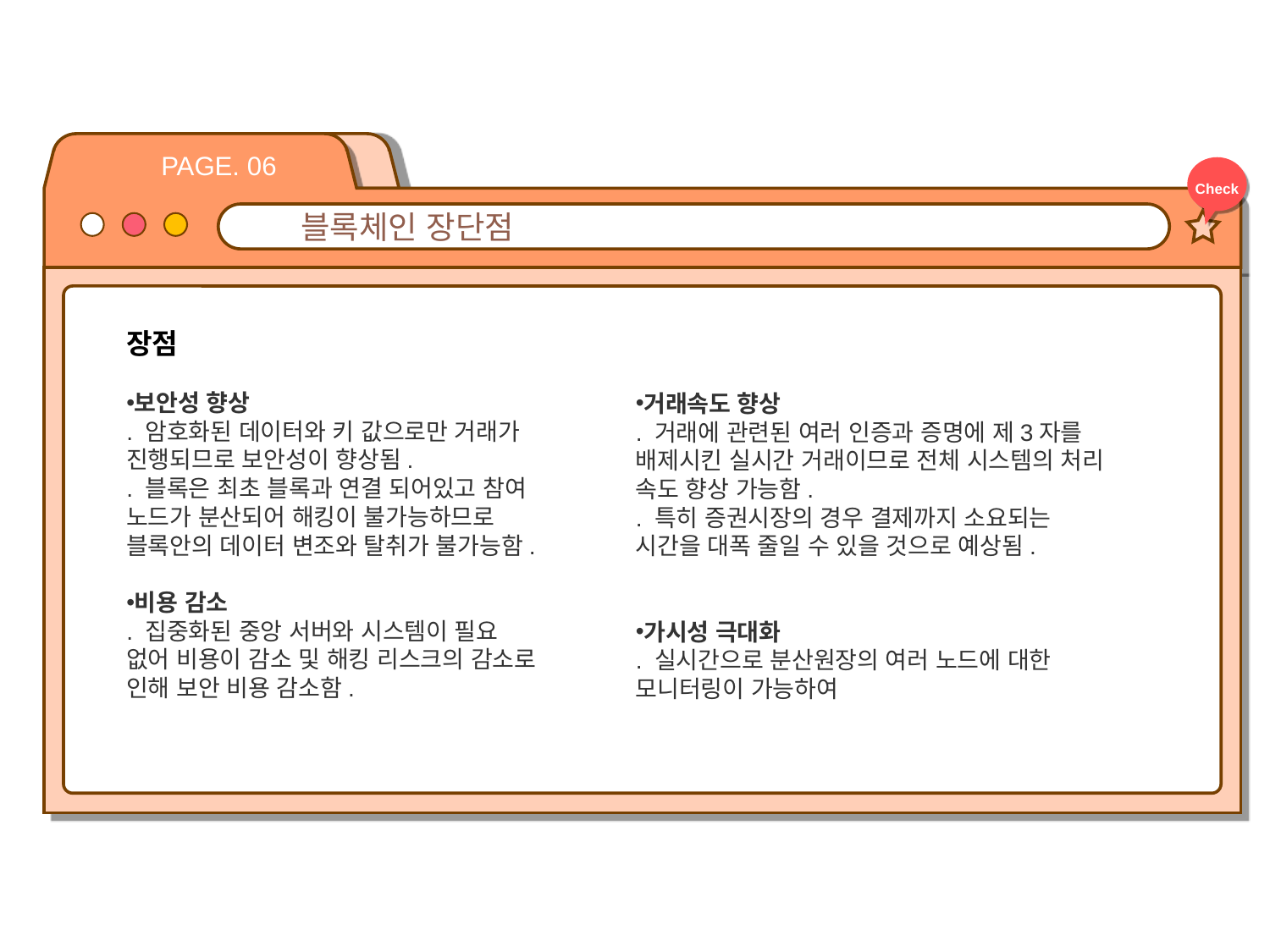

PAGE. 06
Check
블록체인 장단점

장점

보안성 향상
. 암호화된 데이터와 키 값으로만 거래가 진행되므로 보안성이 향상됨.
. 블록은 최초 블록과 연결 되어있고 참여 노드가 분산되어 해킹이 불가능하므로 블록안의 데이터 변조와 탈취가 불가능함.

비용 감소
. 집중화된 중앙 서버와 시스템이 필요 없어 비용이 감소 및 해킹 리스크의 감소로 인해 보안 비용 감소함.

거래속도 향상
. 거래에 관련된 여러 인증과 증명에 제3자를 배제시킨 실시간 거래이므로 전체 시스템의 처리 속도 향상 가능함.
. 특히 증권시장의 경우 결제까지 소요되는 시간을 대폭 줄일 수 있을 것으로 예상됨.

가시성 극대화
. 실시간으로 분산원장의 여러 노드에 대한 모니터링이 가능하여